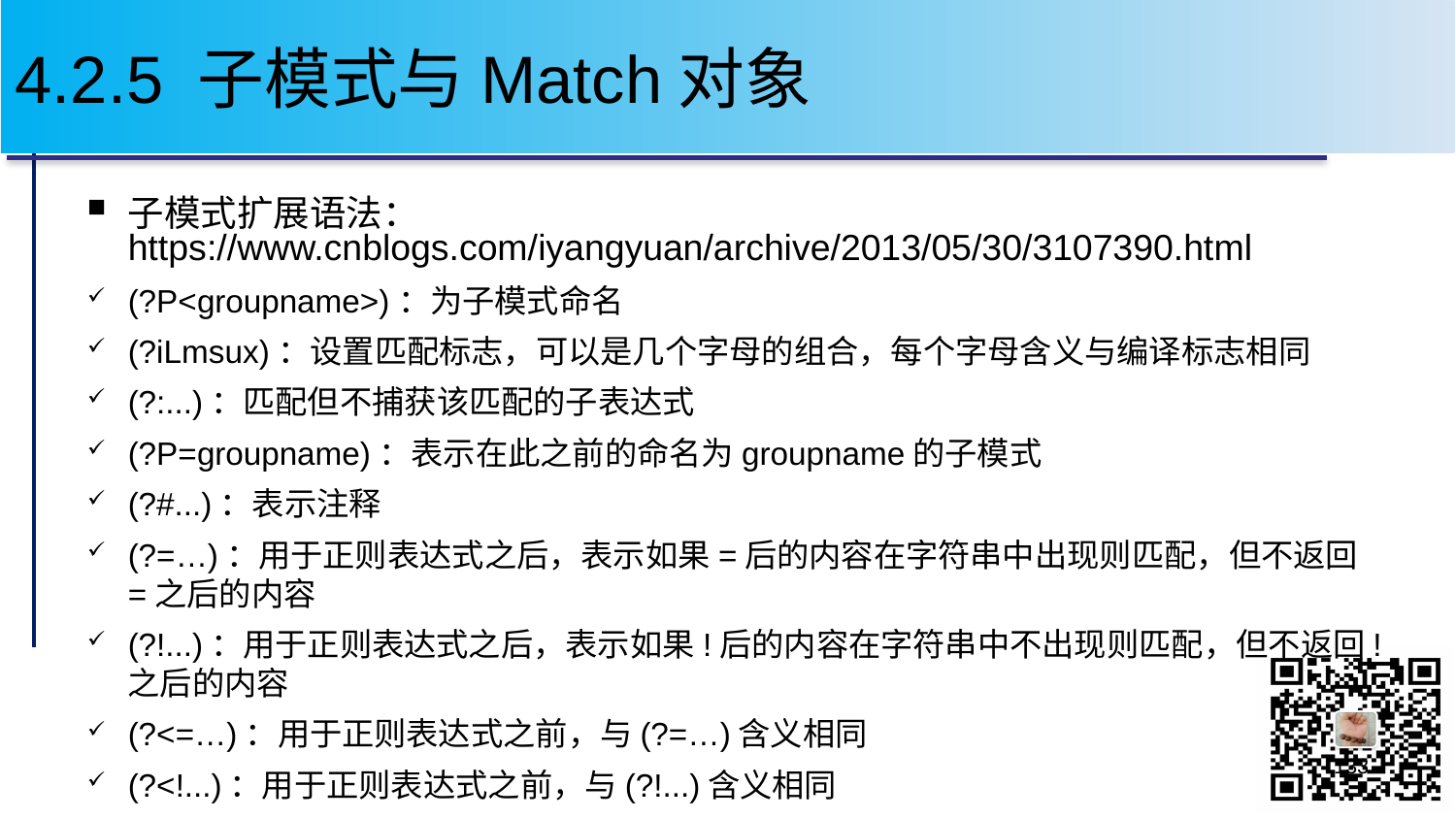

# 4.2.5 子模式与Match对象
子模式扩展语法： https://www.cnblogs.com/iyangyuan/archive/2013/05/30/3107390.html
(?P<groupname>)：为子模式命名
(?iLmsux)：设置匹配标志，可以是几个字母的组合，每个字母含义与编译标志相同
(?:...)：匹配但不捕获该匹配的子表达式
(?P=groupname)：表示在此之前的命名为groupname的子模式
(?#...)：表示注释
(?=…)：用于正则表达式之后，表示如果=后的内容在字符串中出现则匹配，但不返回=之后的内容
(?!...)：用于正则表达式之后，表示如果!后的内容在字符串中不出现则匹配，但不返回!之后的内容
(?<=…)：用于正则表达式之前，与(?=…)含义相同
(?<!...)：用于正则表达式之前，与(?!...)含义相同
133